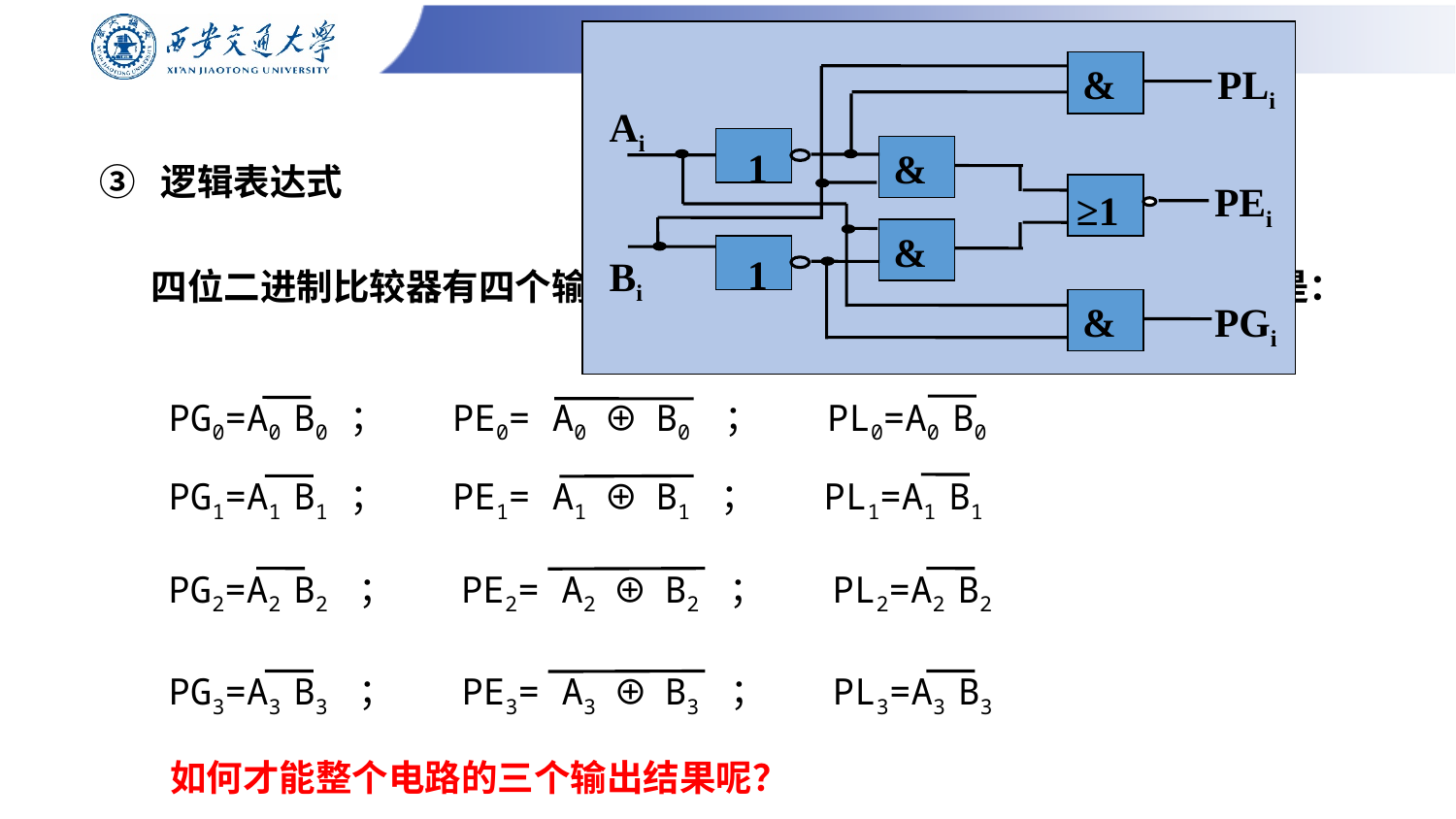

PLi

&

Ai

1

&

PEi

≥1

&

1

Bi

PGi

&

# ③  逻辑表达式
    四位二进制比较器有四个输入处理模块，产生了 12个中间变量，它们是：
PG0=A0 B0 ；       PE0= A0 ⊕ B0  ；       PL0=A0 B0

PG1=A1 B1 ；       PE1= A1 ⊕ B1 ；       PL1=A1 B1

PG2=A2 B2 ；       PE2= A2 ⊕ B2 ；       PL2=A2 B2

PG3=A3 B3 ；       PE3= A3 ⊕ B3 ；       PL3=A3 B3

如何才能整个电路的三个输出结果呢？